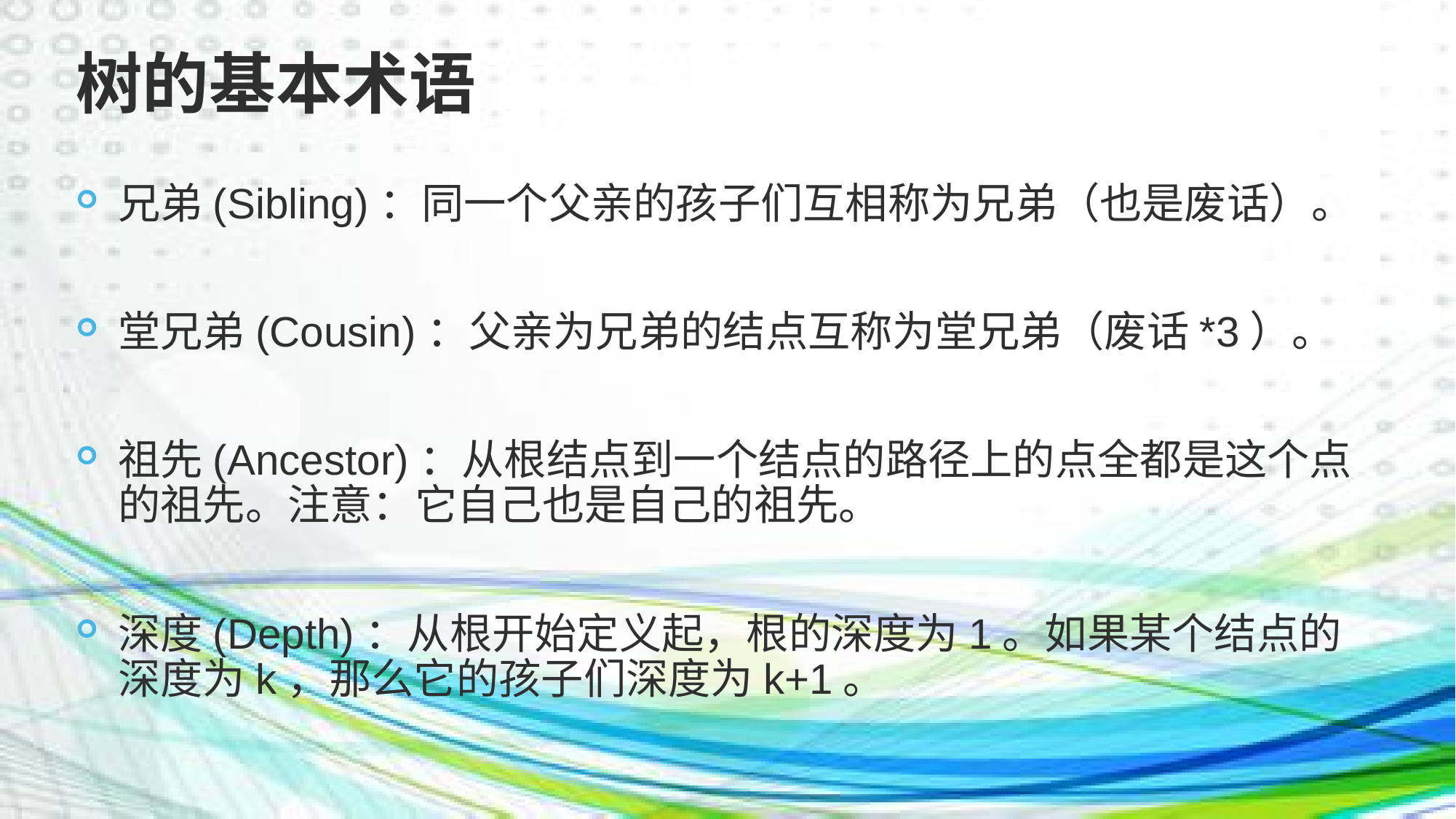

# 树的基本术语
兄弟(Sibling)：同一个父亲的孩子们互相称为兄弟（也是废话）。

堂兄弟(Cousin)：父亲为兄弟的结点互称为堂兄弟（废话*3）。

祖先(Ancestor)：从根结点到一个结点的路径上的点全都是这个点的祖先。注意：它自己也是自己的祖先。

深度(Depth)：从根开始定义起，根的深度为1。如果某个结点的深度为k，那么它的孩子们深度为k+1。